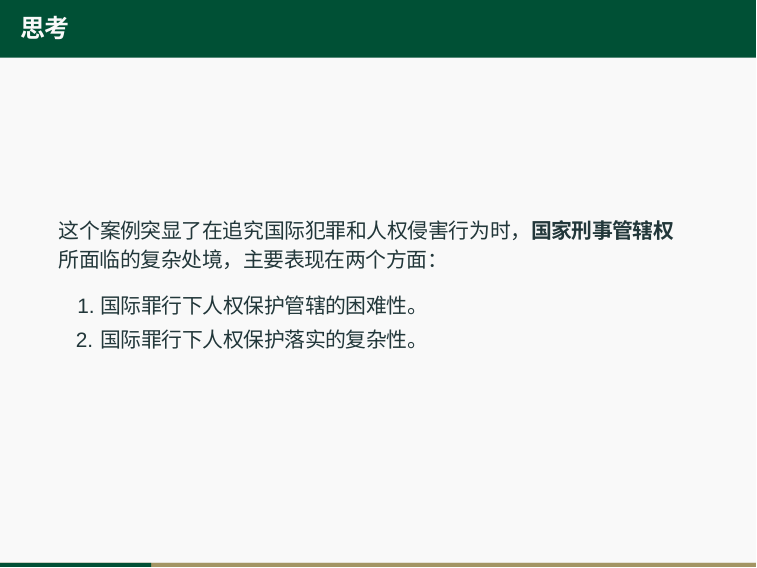

思考
# 这个案例突显了在追究国际犯罪和人权侵害行为时，国家刑事管辖权所面临的复杂处境，主要表现在两个方面：
国际罪行下人权保护管辖的困难性。
国际罪行下人权保护落实的复杂性。